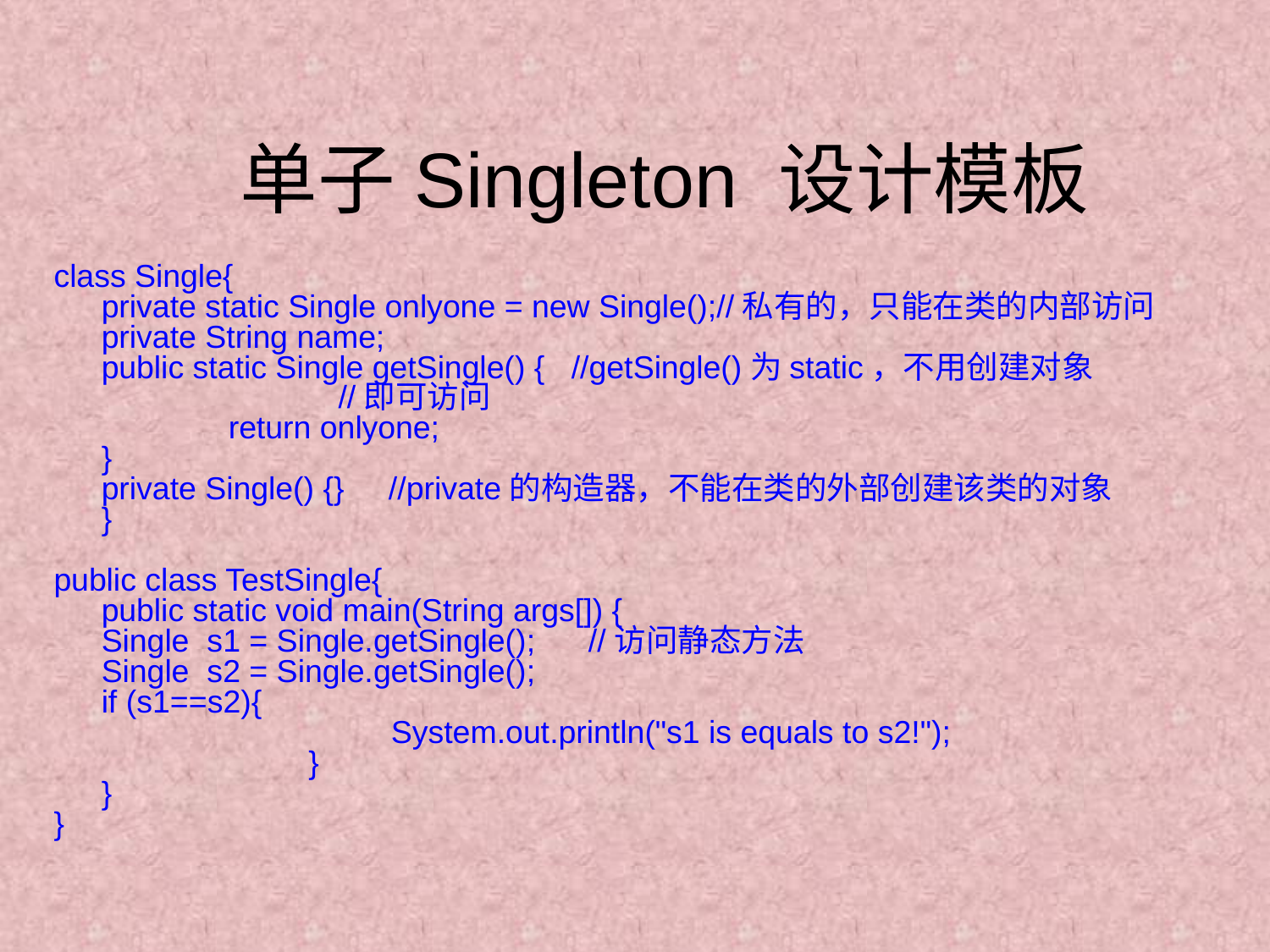

# 单子Singleton 设计模板
class Single{
 	private static Single onlyone = new Single();//私有的，只能在类的内部访问
 	private String name;
	public static Single getSingle() {   //getSingle()为static，不用创建对象
                                //即可访问
 		return onlyone;
 	}
 	private Single() {}     //private的构造器，不能在类的外部创建该类的对象
  	}

public class TestSingle{
	public static void main(String args[]) {
	Single  s1 = Single.getSingle();      //访问静态方法
	Single  s2 = Single.getSingle();
	if (s1==s2){
			    System.out.println("s1 is equals to s2!");
		         }
	}
}